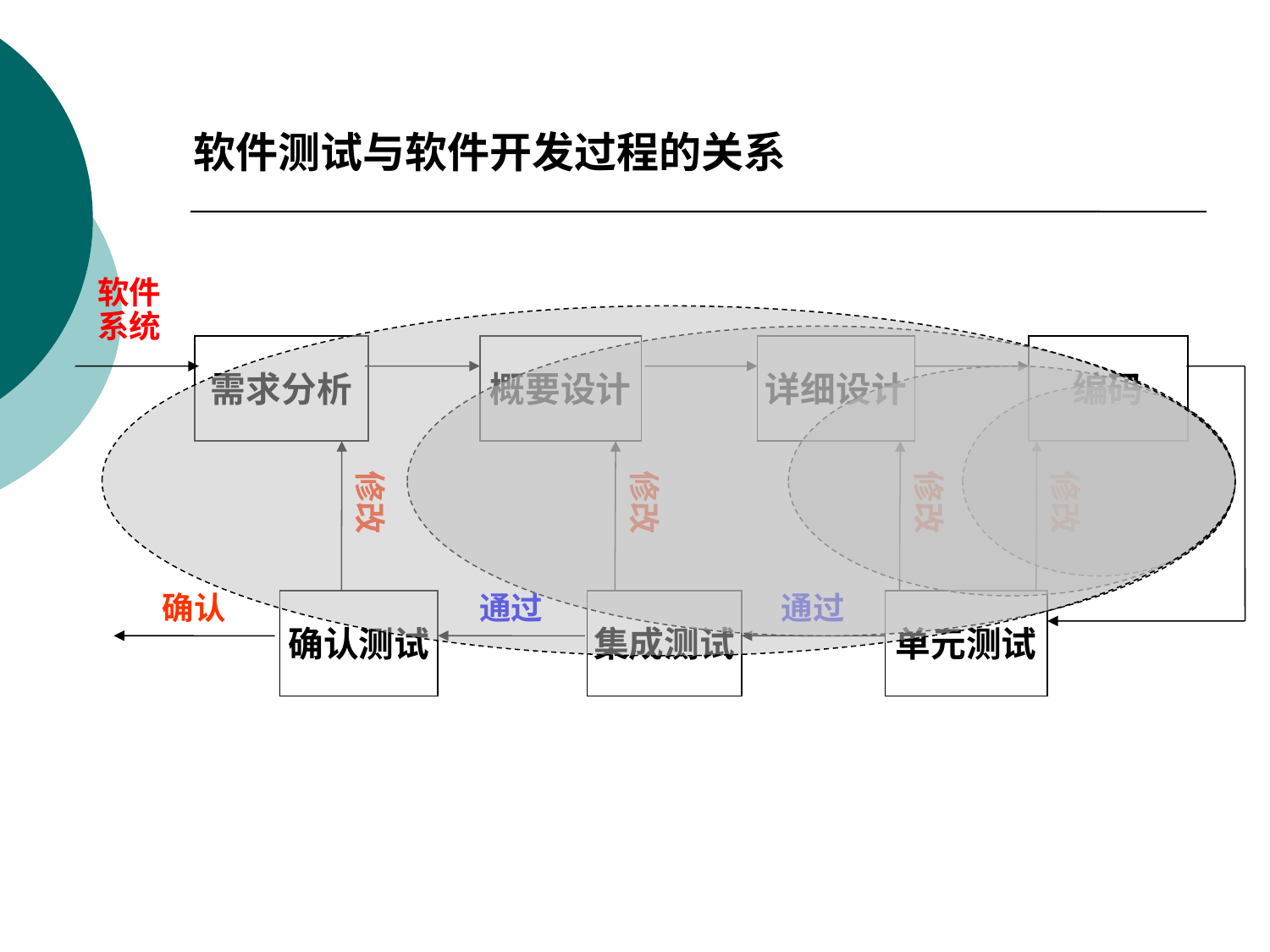

软件测试与软件开发过程的关系
软件
系统

需求分析
概要设计

详细设计

编码

单元测试

修改

修改

修改

修改
确认

通过
确认测试

通过

集成测试